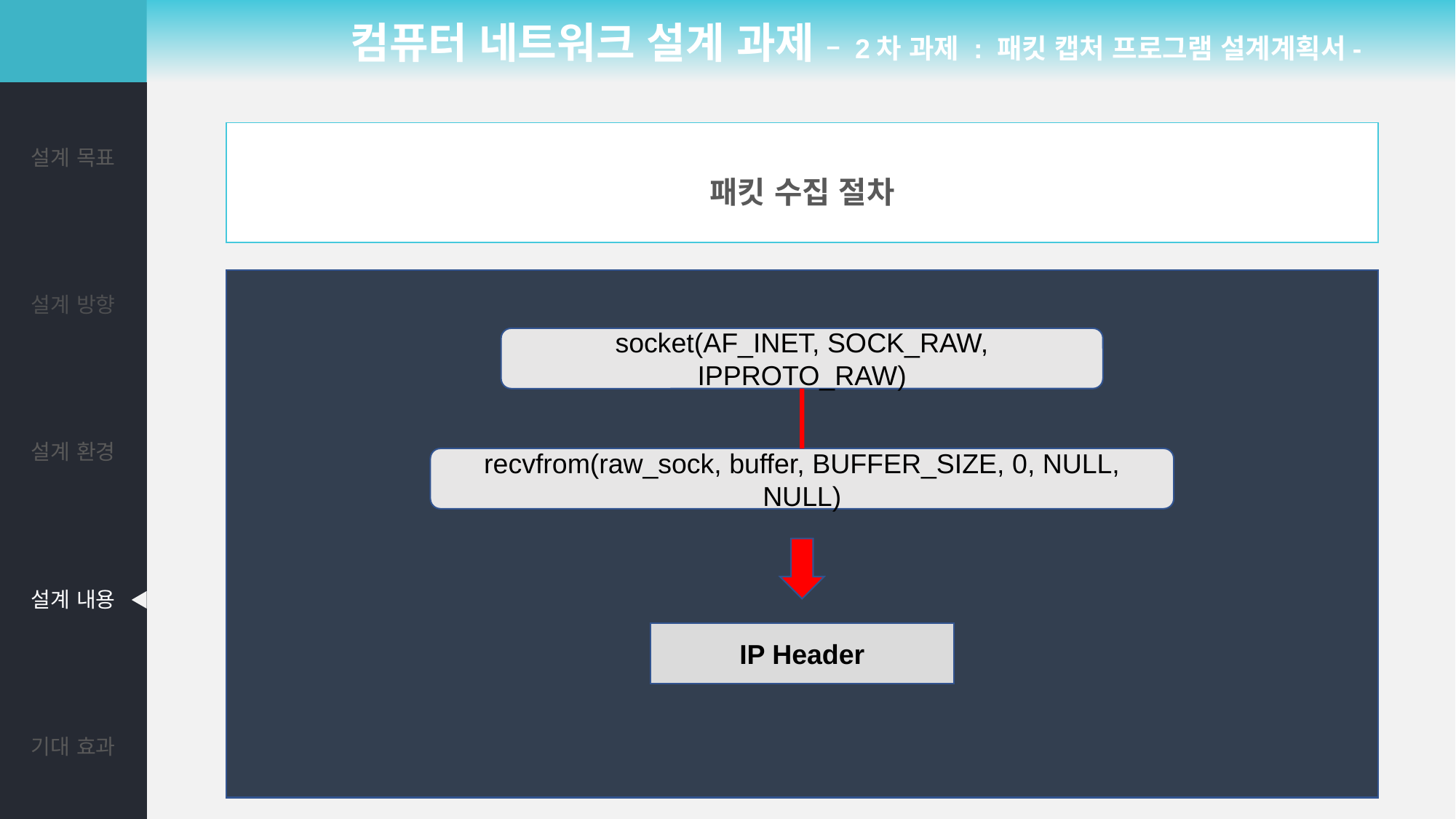

컴퓨터 네트워크 설계 과제 – 2차 과제 : 패킷 캡처 프로그램 설계계획서-
| 설계 목표 |
| --- |
| 설계 방향 |
| 설계 환경 |
| 설계 내용 |
| 기대 효과 |
패킷 수집 절차

socket(AF_INET, SOCK_RAW, IPPROTO_RAW)
recvfrom(raw_sock, buffer, BUFFER_SIZE, 0, NULL, NULL)

IP Header